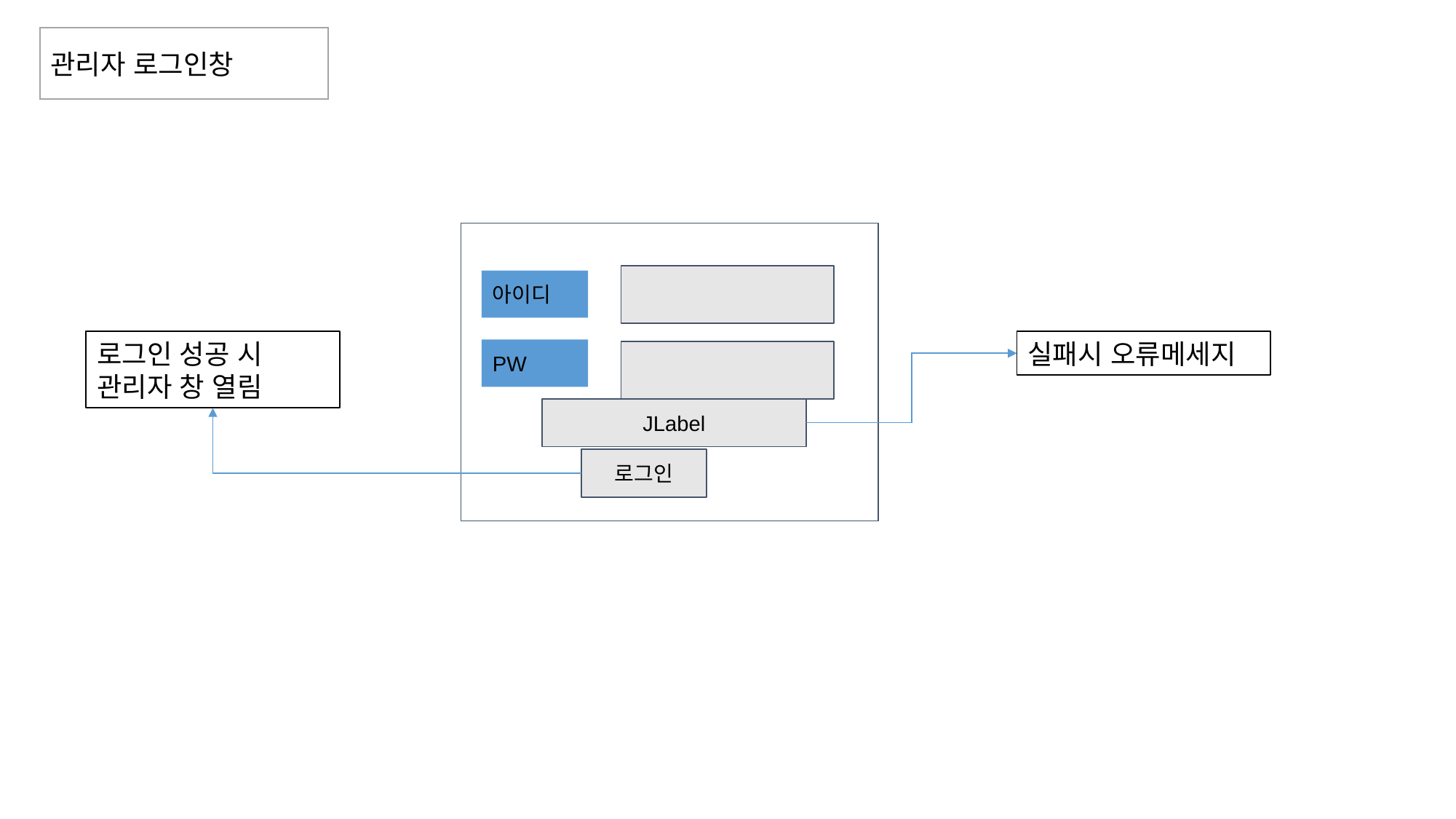

관리자 로그인창

아이디
로그인 성공 시 관리자 창 열림
실패시 오류메세지
PW

JLabel
로그인